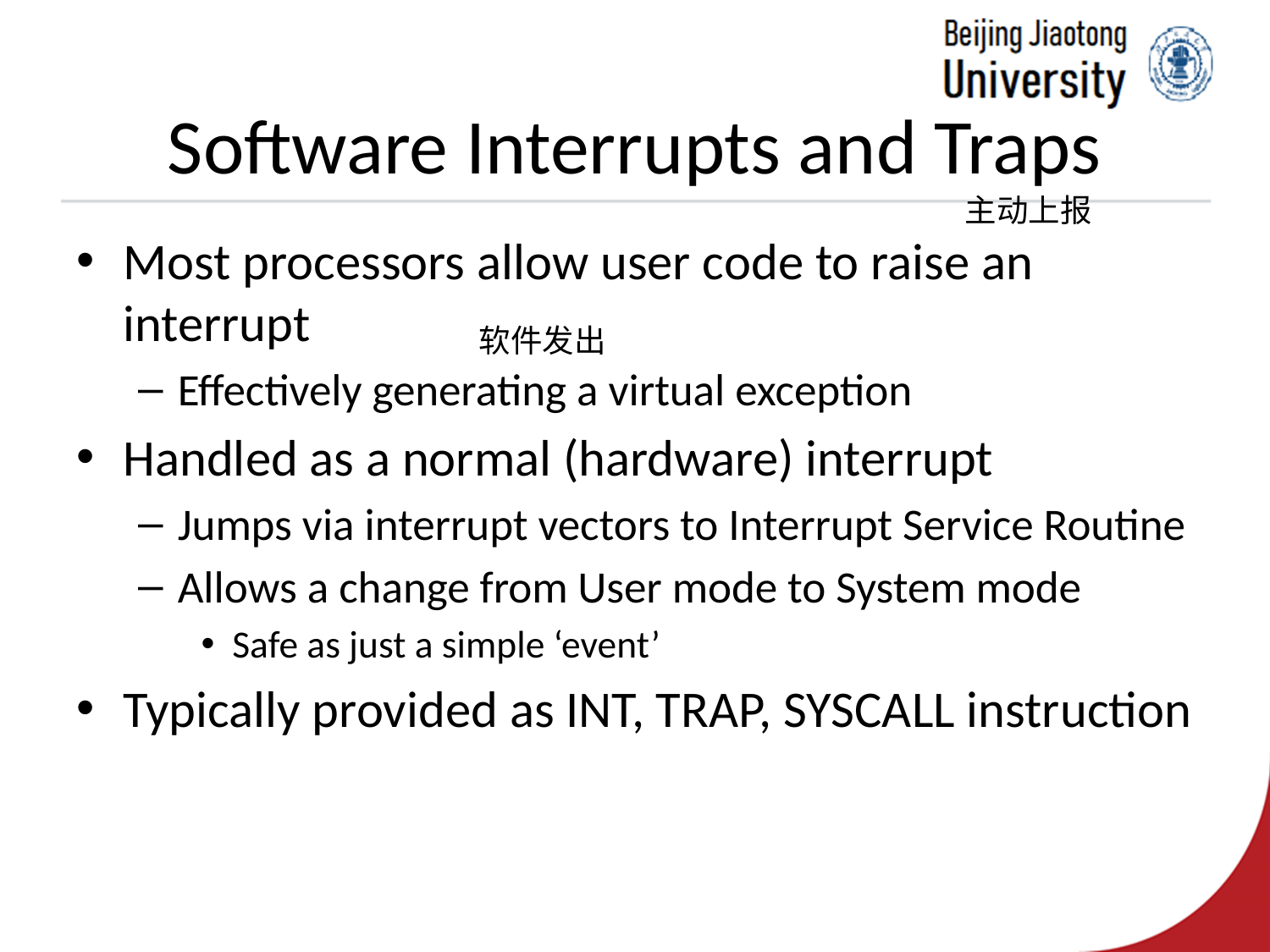

# Software Interrupts and Traps
主动上报
Most processors allow user code to raise an interrupt
Effectively generating a virtual exception
Handled as a normal (hardware) interrupt
Jumps via interrupt vectors to Interrupt Service Routine
Allows a change from User mode to System mode
Safe as just a simple ‘event’
Typically provided as INT, TRAP, SYSCALL instruction

软件发出